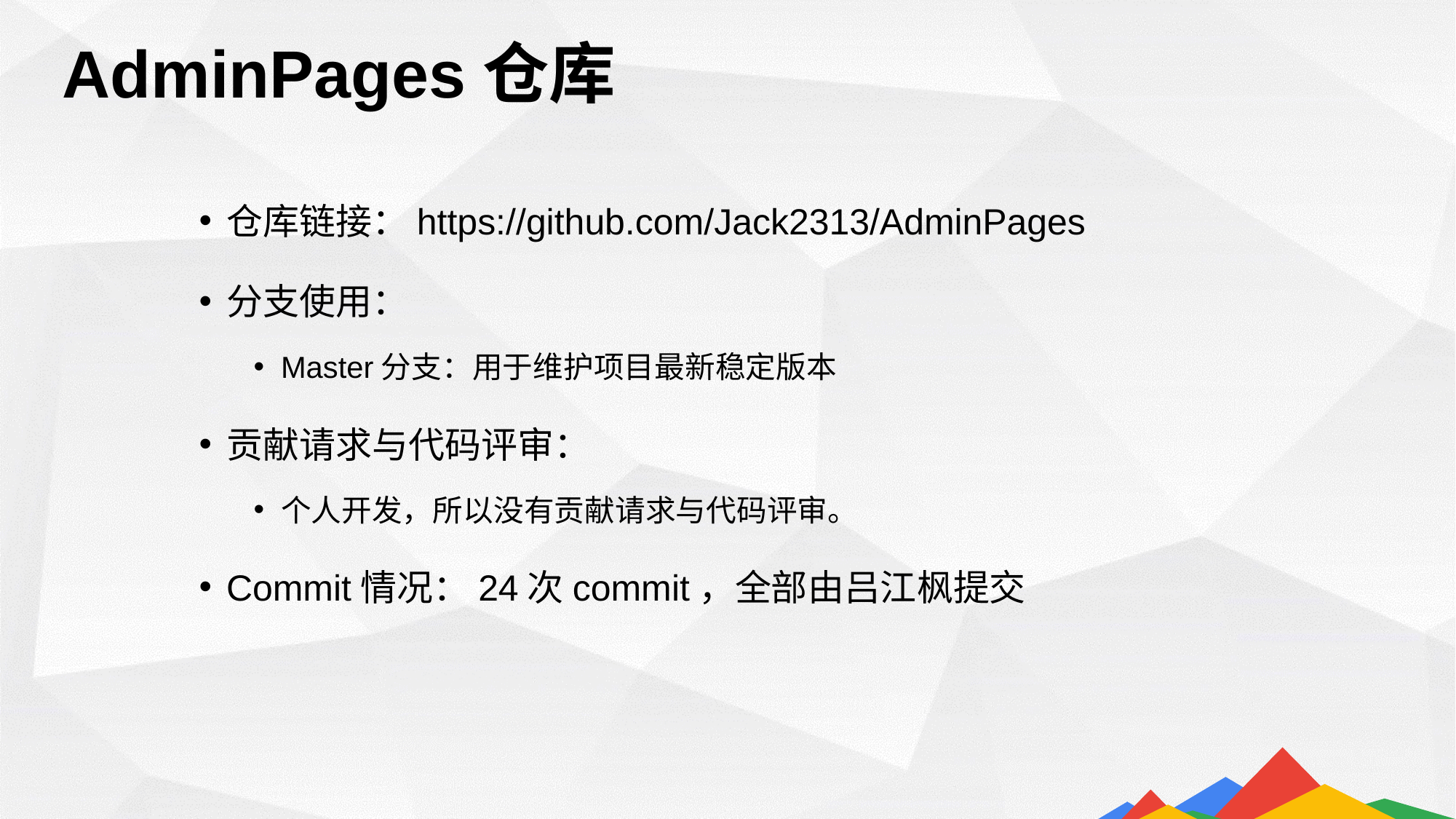

AdminPages仓库
仓库链接：https://github.com/Jack2313/AdminPages
分支使用：
Master分支：用于维护项目最新稳定版本
贡献请求与代码评审：
个人开发，所以没有贡献请求与代码评审。
Commit情况：24次commit，全部由吕江枫提交